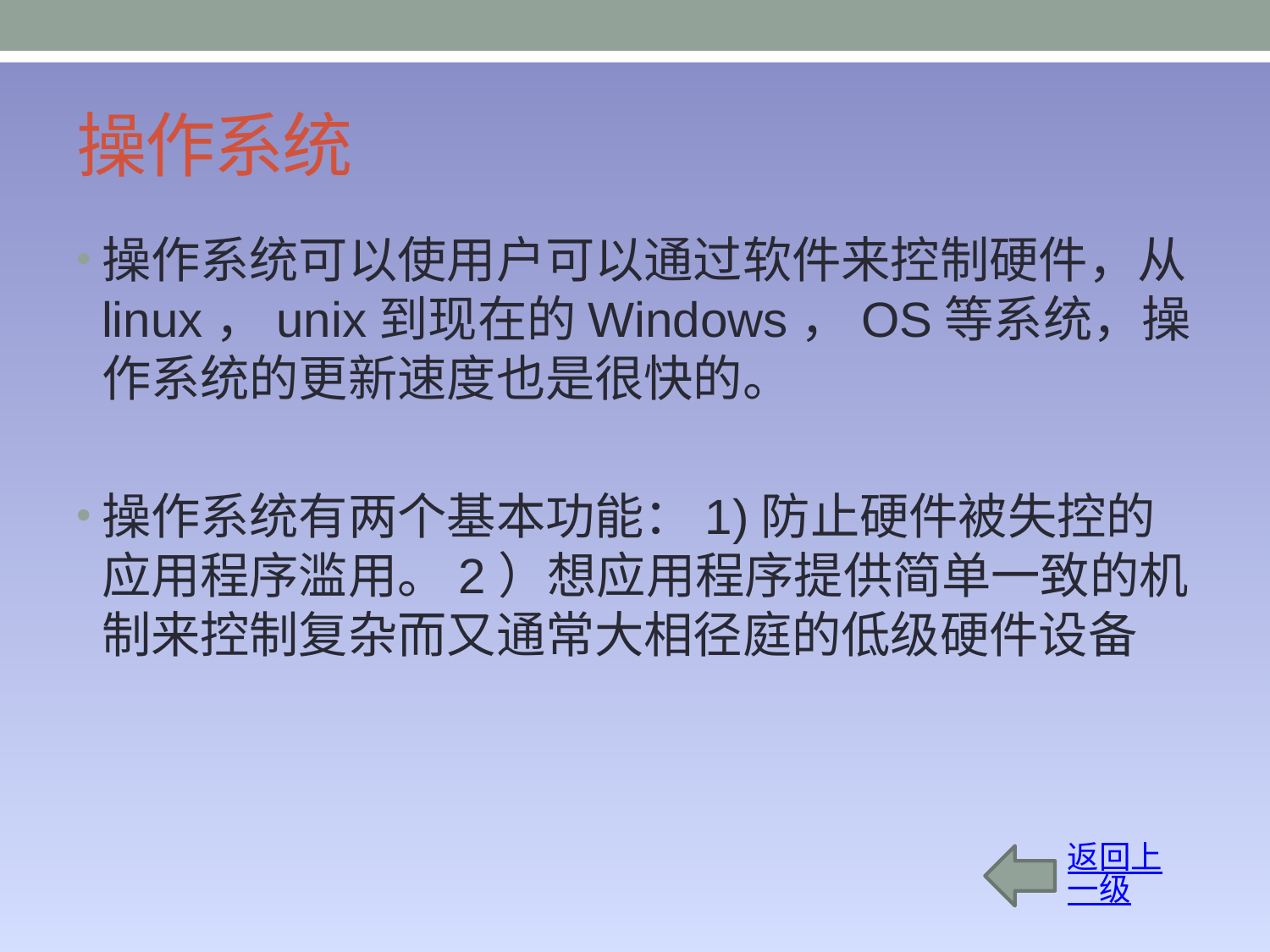

# 操作系统
操作系统可以使用户可以通过软件来控制硬件，从linux，unix到现在的Windows，OS等系统，操作系统的更新速度也是很快的。

操作系统有两个基本功能：1)防止硬件被失控的应用程序滥用。2）想应用程序提供简单一致的机制来控制复杂而又通常大相径庭的低级硬件设备

返回上一级